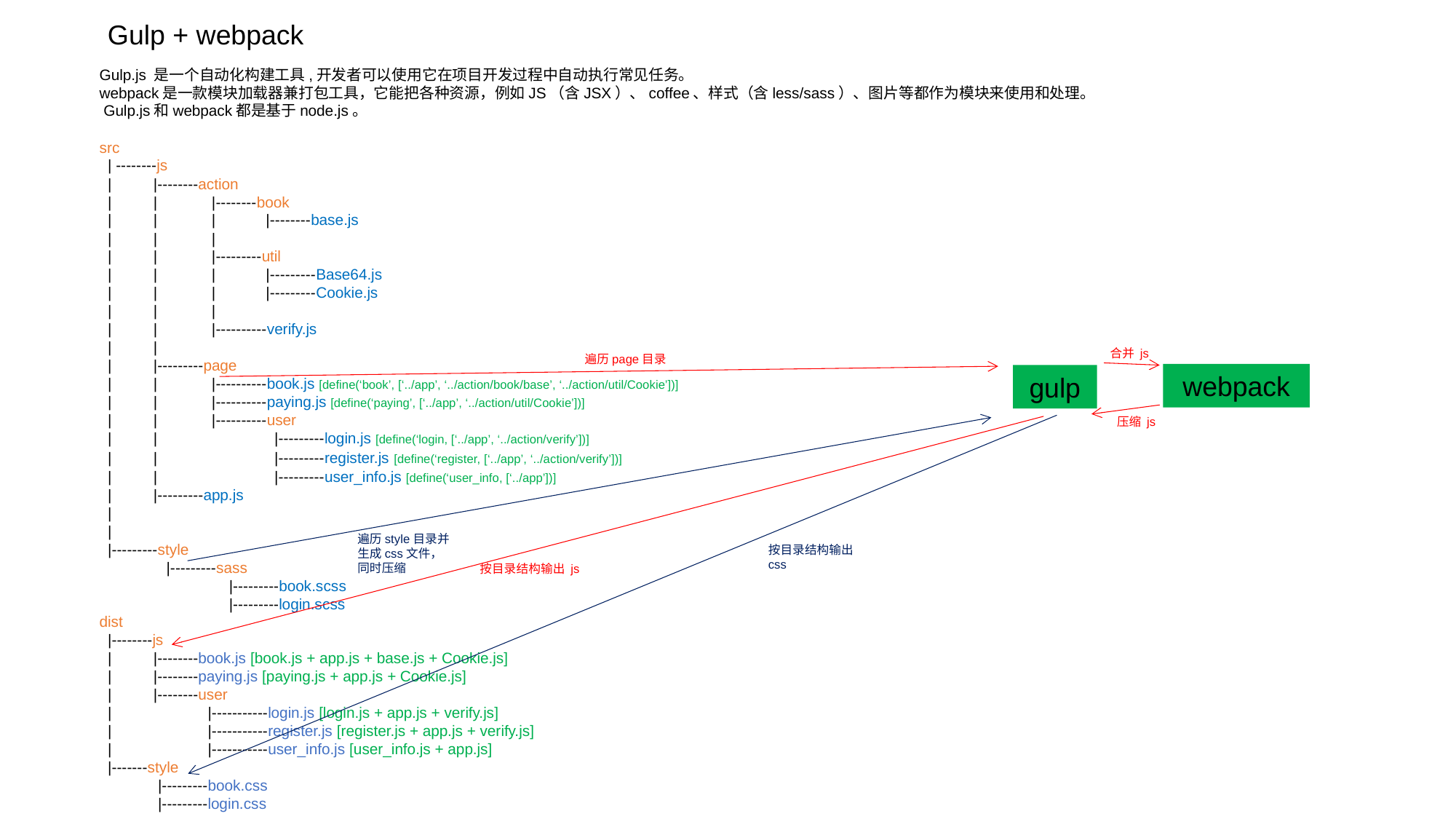

Gulp + webpack
Gulp.js 是一个自动化构建工具,开发者可以使用它在项目开发过程中自动执行常见任务。
webpack是一款模块加载器兼打包工具，它能把各种资源，例如JS（含JSX）、coffee、样式（含less/sass）、图片等都作为模块来使用和处理。
 Gulp.js和webpack都是基于node.js。

src
  | --------js
  |          |--------action
  |          |             |--------book
  |          |             |            |--------base.js
  |          |             |
  |          |             |---------util
  |          |             |            |---------Base64.js
  |          |             |            |---------Cookie.js
  |          |             |
  |          |             |----------verify.js
  |          |
  |          |---------page
  |          |             |----------book.js [define(‘book’, [‘../app’, ‘../action/book/base’, ‘../action/util/Cookie’])]
  |          |             |----------paying.js [define(‘paying’, [‘../app’, ‘../action/util/Cookie’])]
  |          |             |----------user
  |          |                            |---------login.js [define(‘login, [‘../app’, ‘../action/verify’])]
  |          |                            |---------register.js [define(‘register, [‘../app’, ‘../action/verify’])]
  |          |                            |---------user_info.js [define(‘user_info, [‘../app’])]
  |          |---------app.js
  |
  |
  |---------style
                |---------sass
                               |---------book.scss
                               |---------login.scss
dist
  |--------js
  |          |--------book.js [book.js + app.js + base.js + Cookie.js]
  |          |--------paying.js [paying.js + app.js + Cookie.js]
  |          |--------user
  |                       |-----------login.js [login.js + app.js + verify.js]
  |                       |-----------register.js [register.js + app.js + verify.js]
  |                       |-----------user_info.js [user_info.js + app.js]
  |-------style
              |---------book.css
              |---------login.css
合并 js
遍历page目录
webpack
gulp
压缩 js
遍历style目录并生成css文件，同时压缩
按目录结构输出 css
按目录结构输出 js